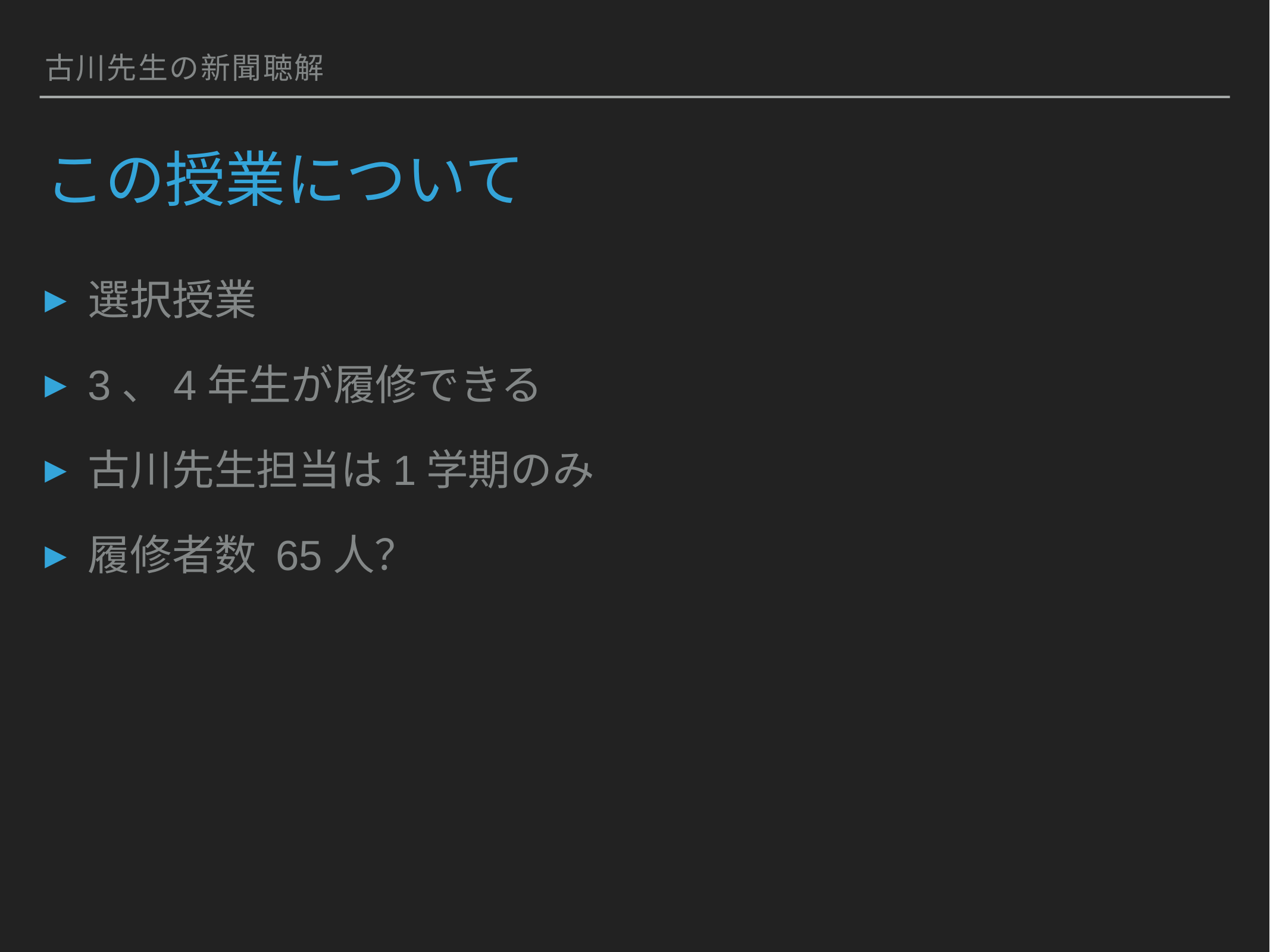

古川先生の新聞聴解
# この授業について
選択授業
3、4年生が履修できる
古川先生担当は1学期のみ
履修者数 65人？